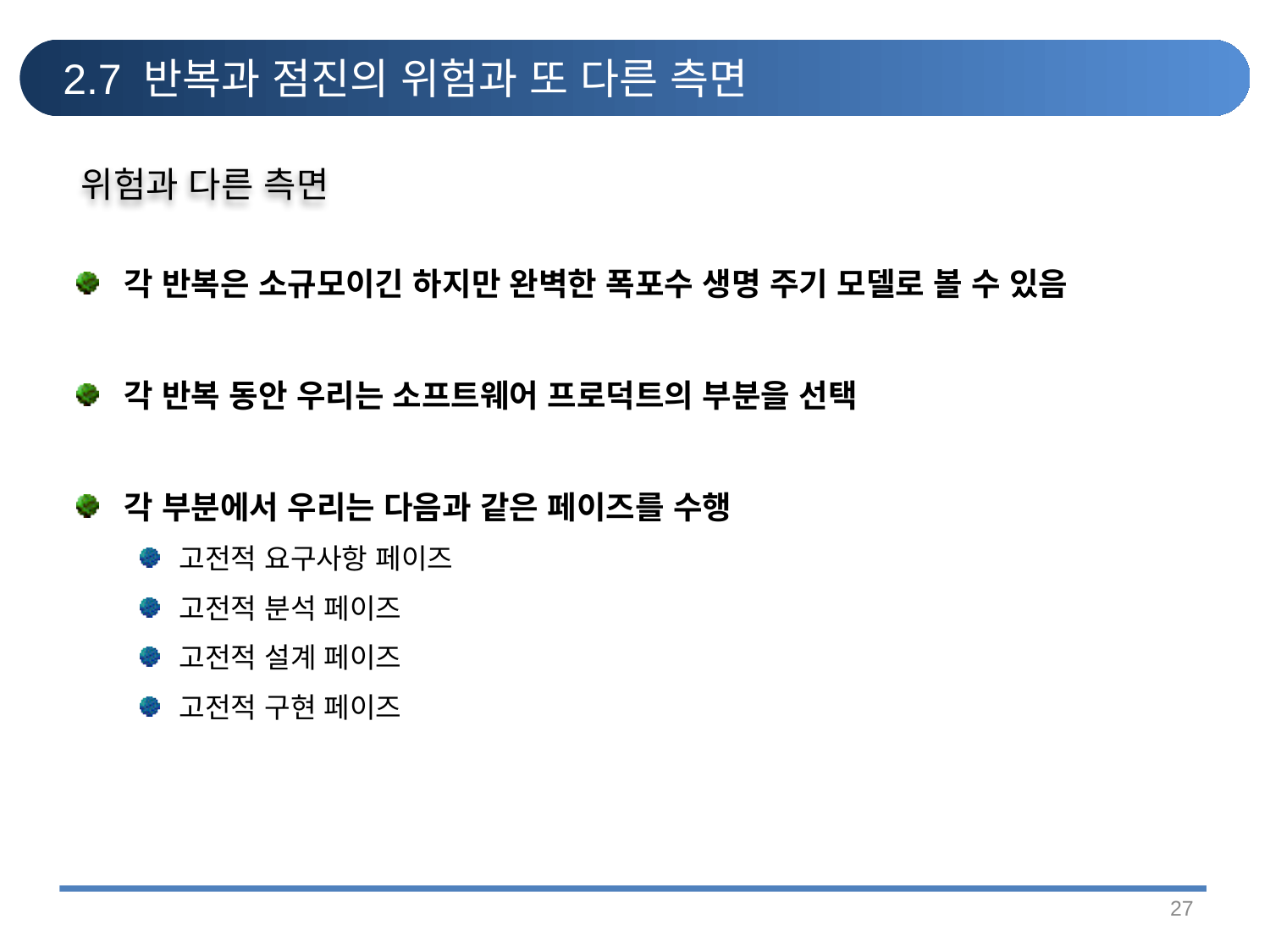

# 2.7 반복과 점진의 위험과 또 다른 측면
위험과 다른 측면
각 반복은 소규모이긴 하지만 완벽한 폭포수 생명 주기 모델로 볼 수 있음

각 반복 동안 우리는 소프트웨어 프로덕트의 부분을 선택

각 부분에서 우리는 다음과 같은 페이즈를 수행
고전적 요구사항 페이즈
고전적 분석 페이즈
고전적 설계 페이즈
고전적 구현 페이즈
27